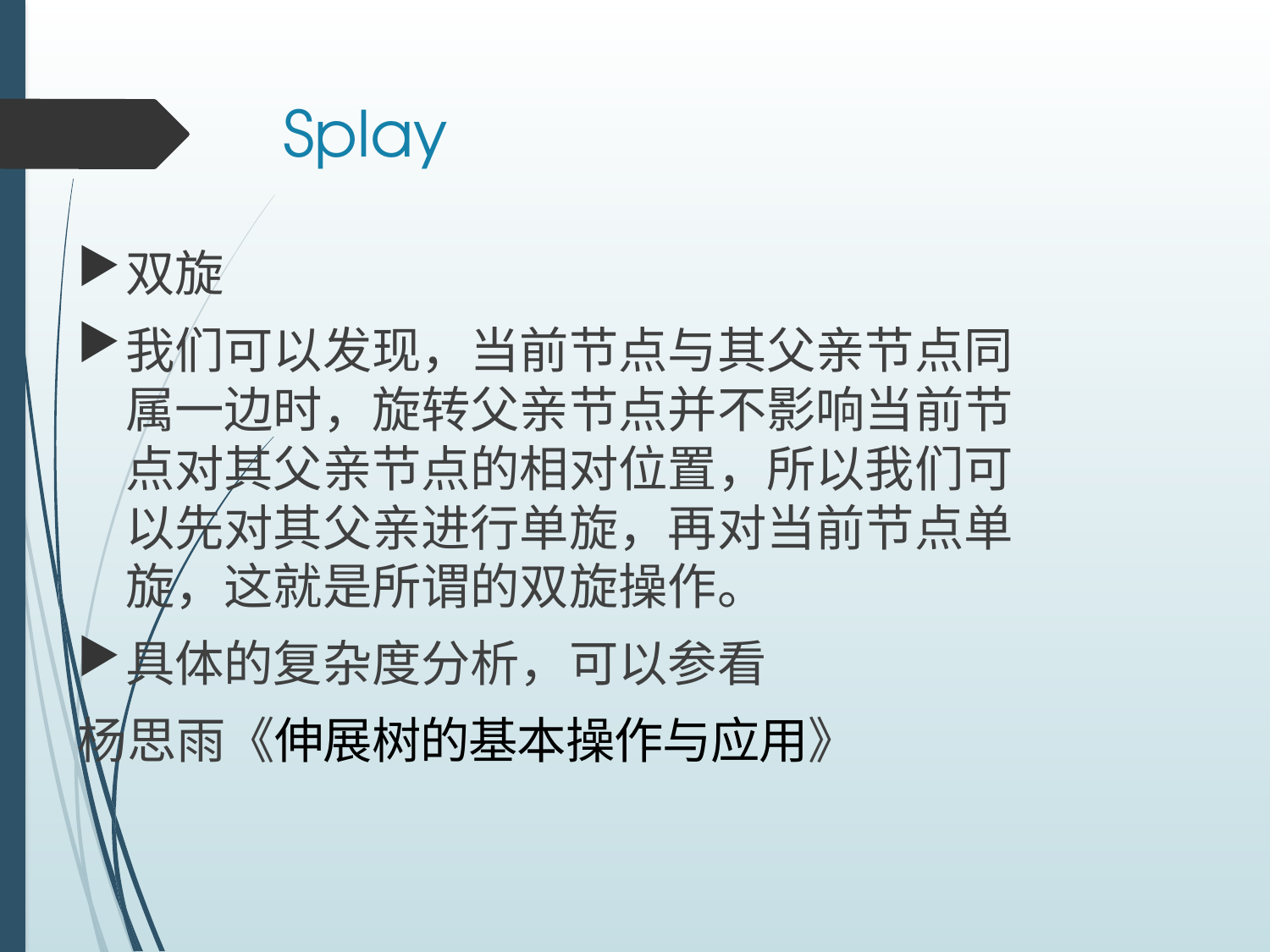

# Splay
双旋
我们可以发现，当前节点与其父亲节点同属一边时，旋转父亲节点并不影响当前节点对其父亲节点的相对位置，所以我们可以先对其父亲进行单旋，再对当前节点单旋，这就是所谓的双旋操作。
具体的复杂度分析，可以参看
杨思雨《伸展树的基本操作与应用》